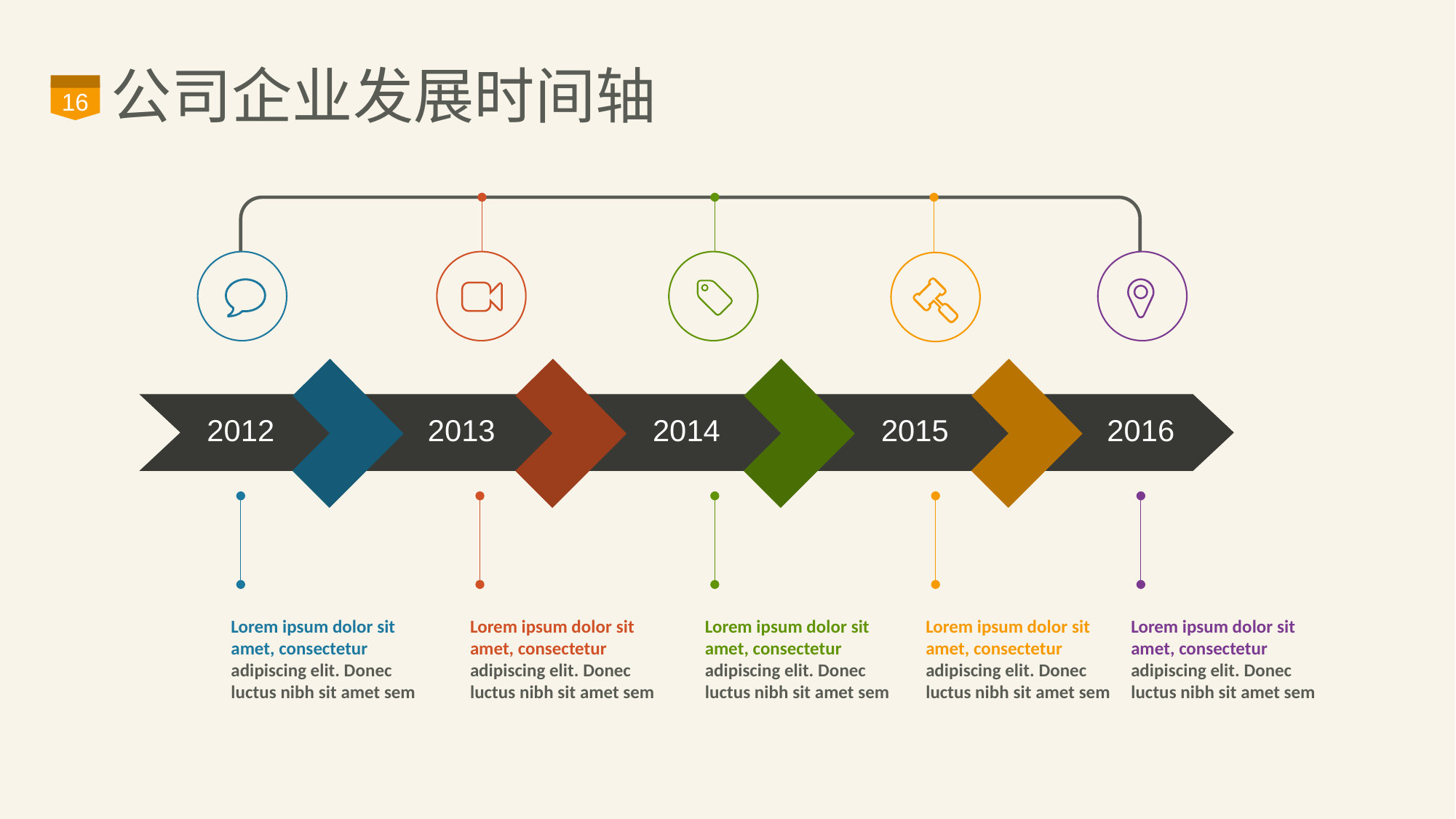

# 公司企业发展时间轴
16

2015

2013

2014

2012
2016
Lorem ipsum dolor sit amet, consectetur adipiscing elit. Donec luctus nibh sit amet sem
Lorem ipsum dolor sit amet, consectetur adipiscing elit. Donec luctus nibh sit amet sem
Lorem ipsum dolor sit amet, consectetur adipiscing elit. Donec luctus nibh sit amet sem
Lorem ipsum dolor sit amet, consectetur adipiscing elit. Donec luctus nibh sit amet sem
Lorem ipsum dolor sit amet, consectetur adipiscing elit. Donec luctus nibh sit amet sem